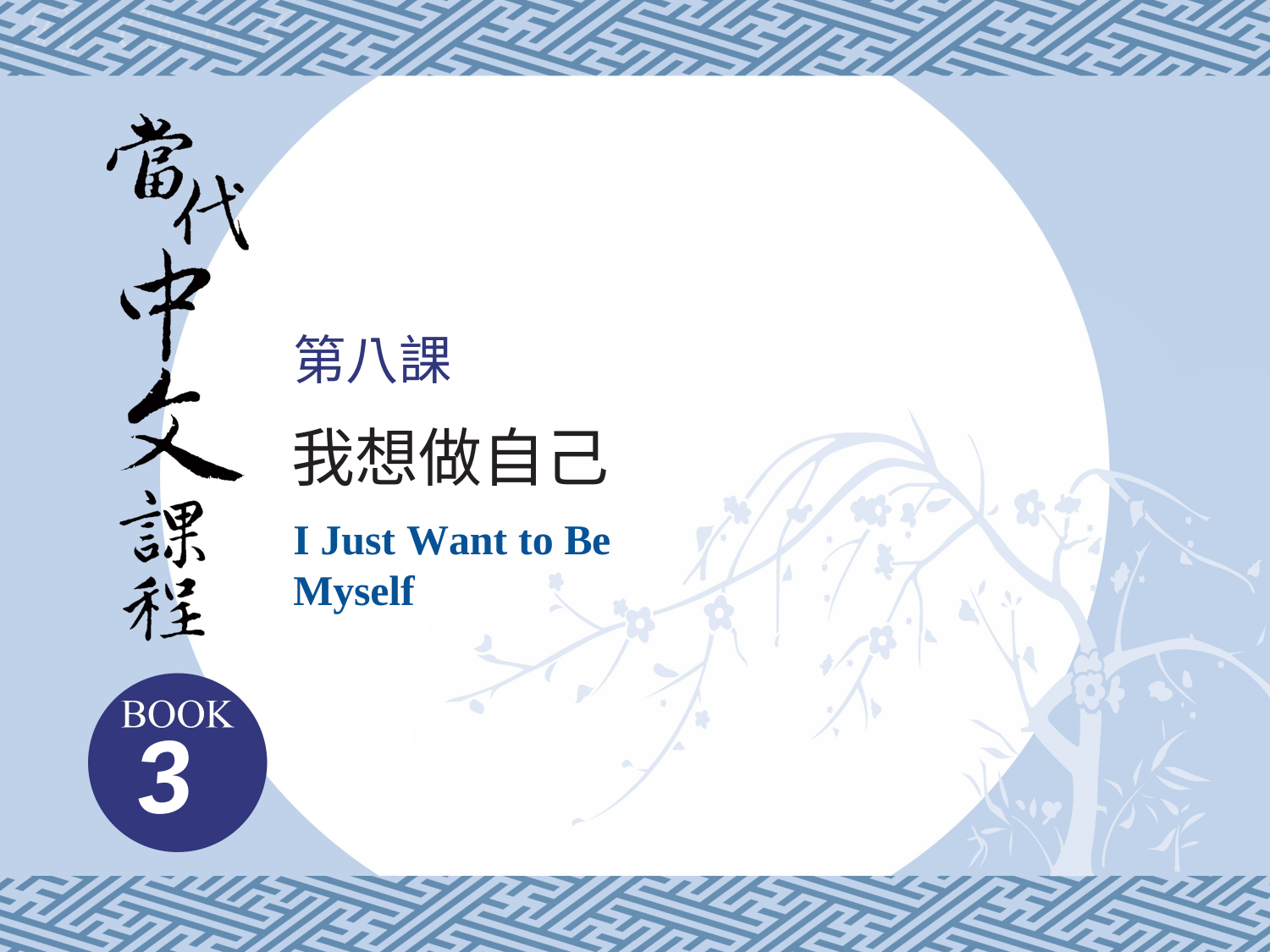

第八課
我想做自己
I Just Want to Be Myself
3